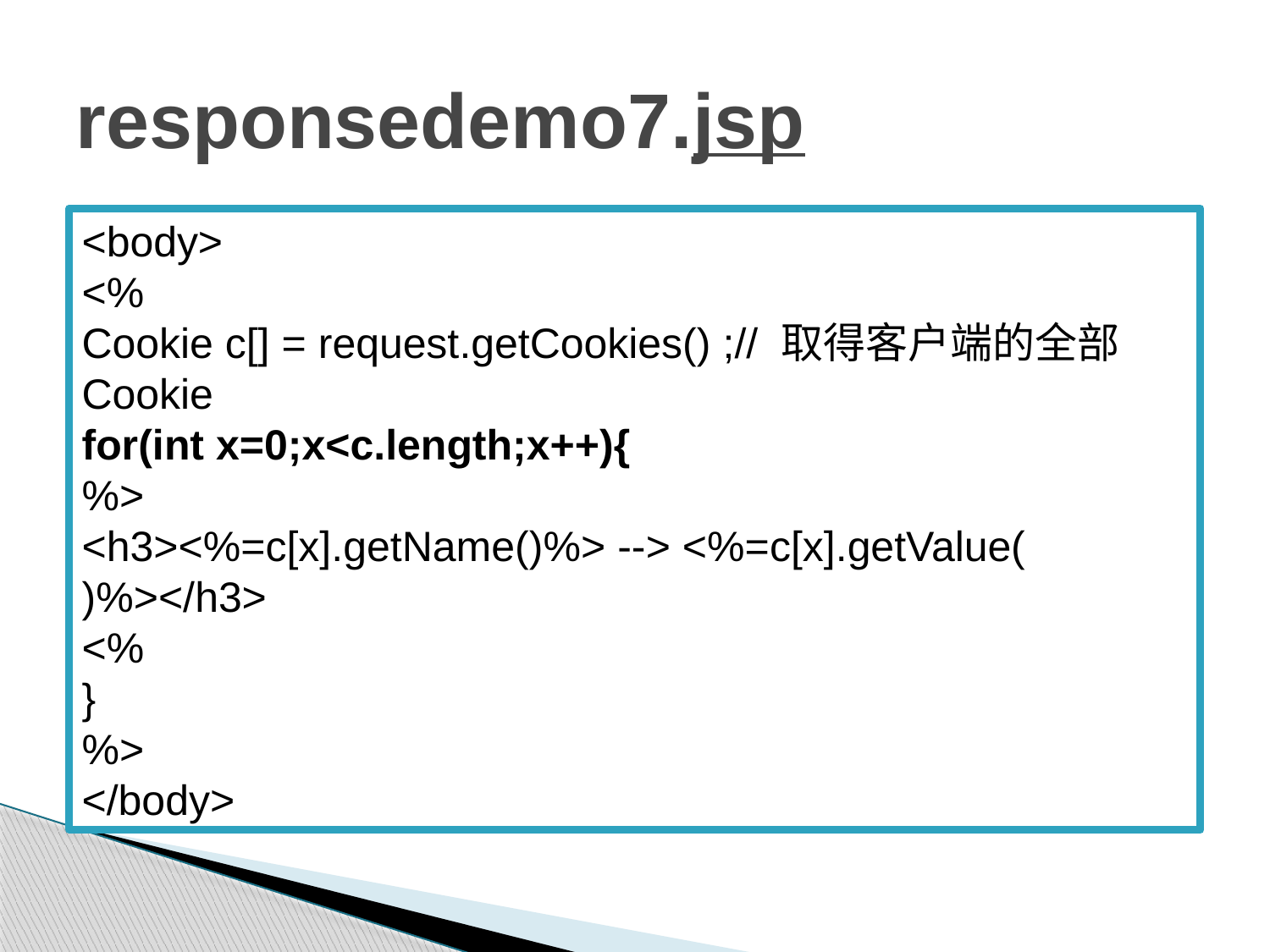

# responsedemo7.jsp

<body>
<%
Cookie c[] = request.getCookies() ;// 取得客户端的全部Cookie
for(int x=0;x<c.length;x++){
%>
<h3><%=c[x].getName()%> --> <%=c[x].getValue( )%></h3>
<%
}
%>
</body>